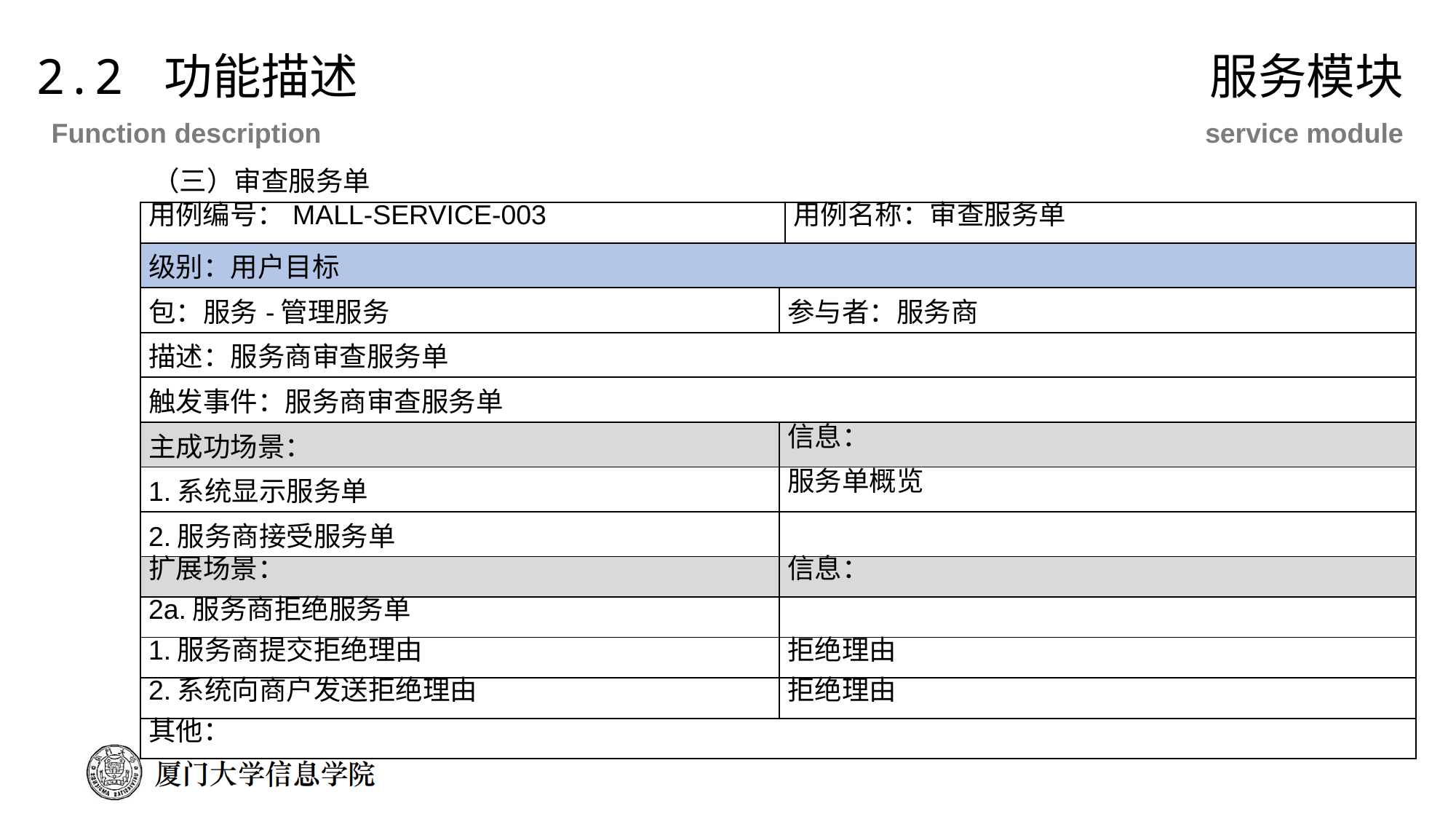

2.2 功能描述
服务模块
Function description
service module
（三）审查服务单
| 用例编号：MALL-SERVICE-003 |  | 用例名称：审查服务单 |
| --- | --- | --- |
| 级别：用户目标 |  |  |
| 包：服务-管理服务 | 参与者：服务商 |  |
| 描述：服务商审查服务单 |  |  |
| 触发事件：服务商审查服务单 |  |  |
| 主成功场景： | 信息： |  |
| 1.系统显示服务单 | 服务单概览 |  |
| 2.服务商接受服务单 |  |  |
| 扩展场景： | 信息： |  |
| 2a.服务商拒绝服务单 |  |  |
| 1.服务商提交拒绝理由 | 拒绝理由 |  |
| 2.系统向商户发送拒绝理由 | 拒绝理由 |  |
| 其他： |  |  |